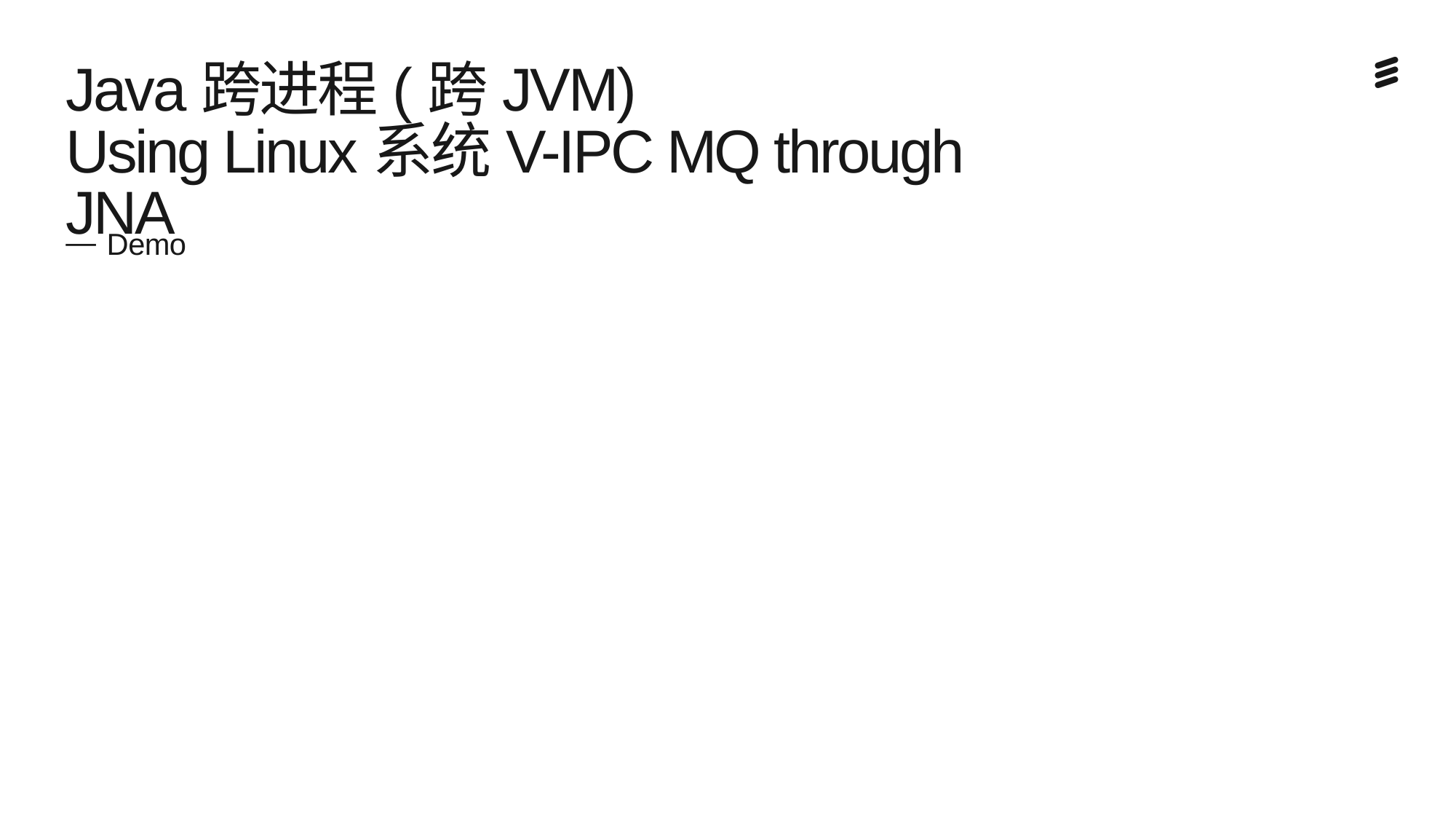

# Java跨进程(跨JVM) Using Linux系统V-IPC MQ through JNA
Demo